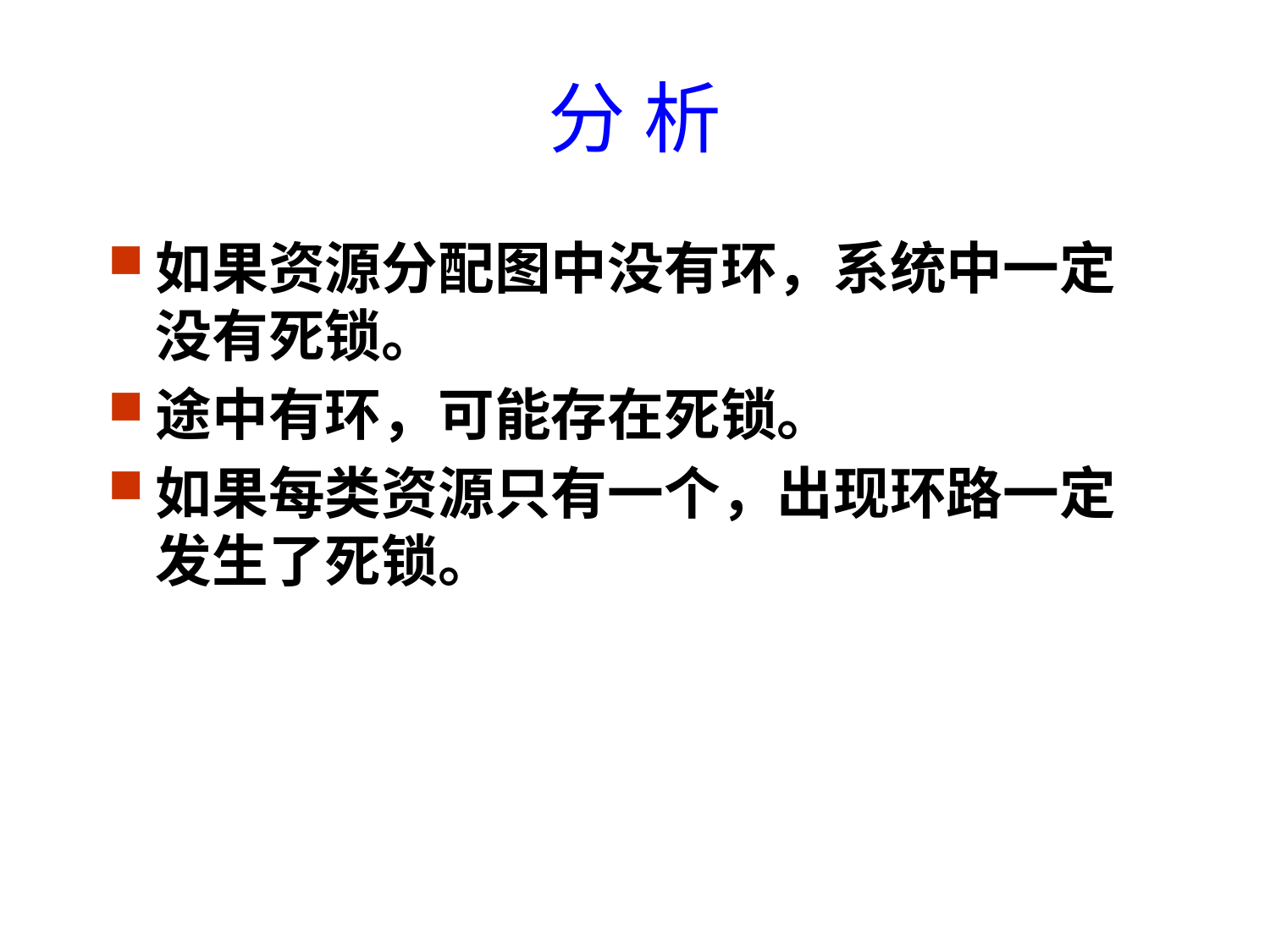

# 分 析
如果资源分配图中没有环，系统中一定没有死锁。
途中有环，可能存在死锁。
如果每类资源只有一个，出现环路一定发生了死锁。